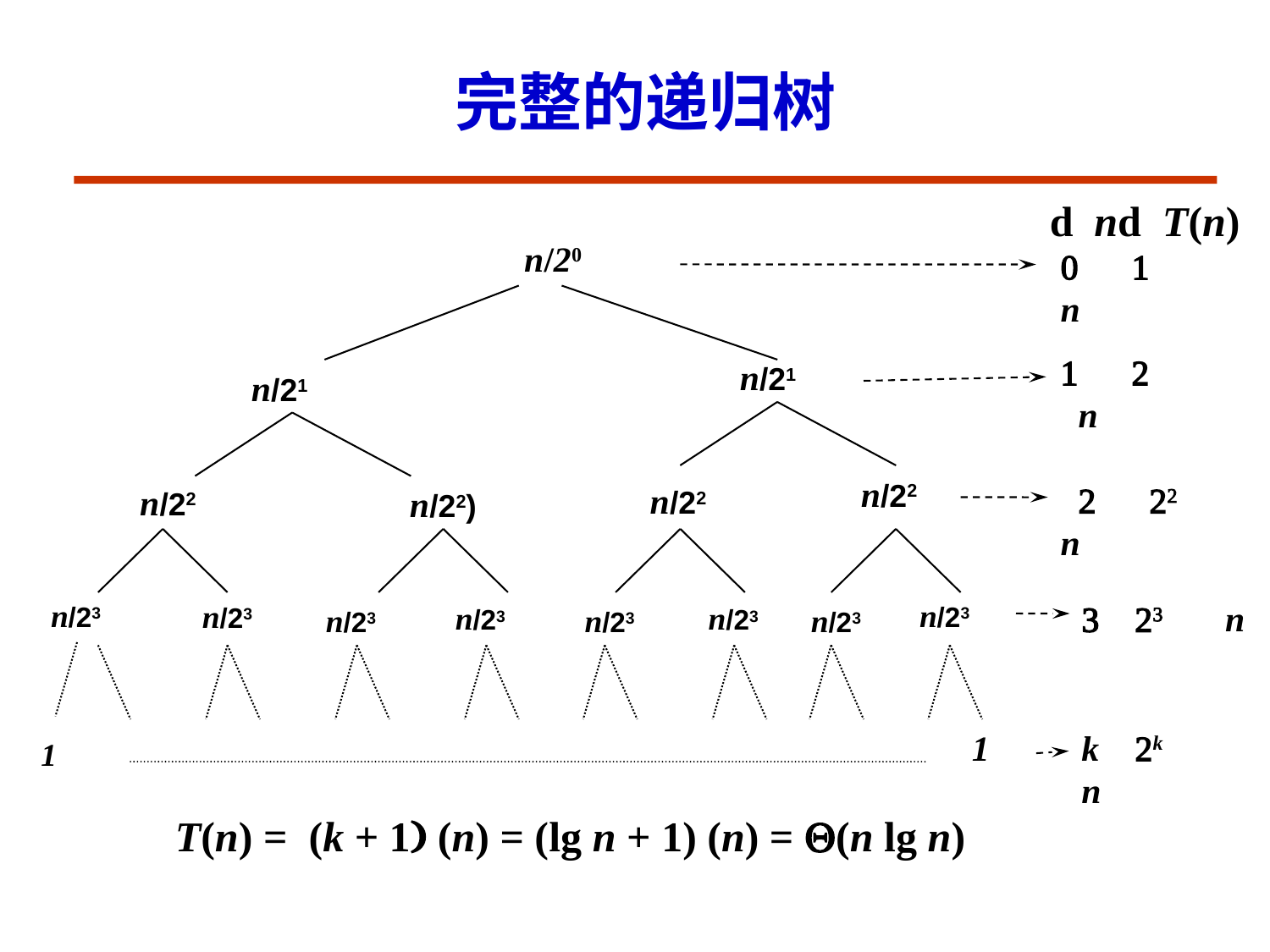

完整的递归树
d  nd  T(n)
 n/20

n/21
n/21

    n/22
n/22
   n/22
   n/22)

   n/23
n/23
   n/23
 n/23
   n/23
  n/23
  n/23
 n/23

1
  1

0   1      n
1   2      n
 2   22    n
3  23    n

k  2k    n

T(n) =  (k + 1) (n) = (lg n + 1) (n) = Θ(n lg n)